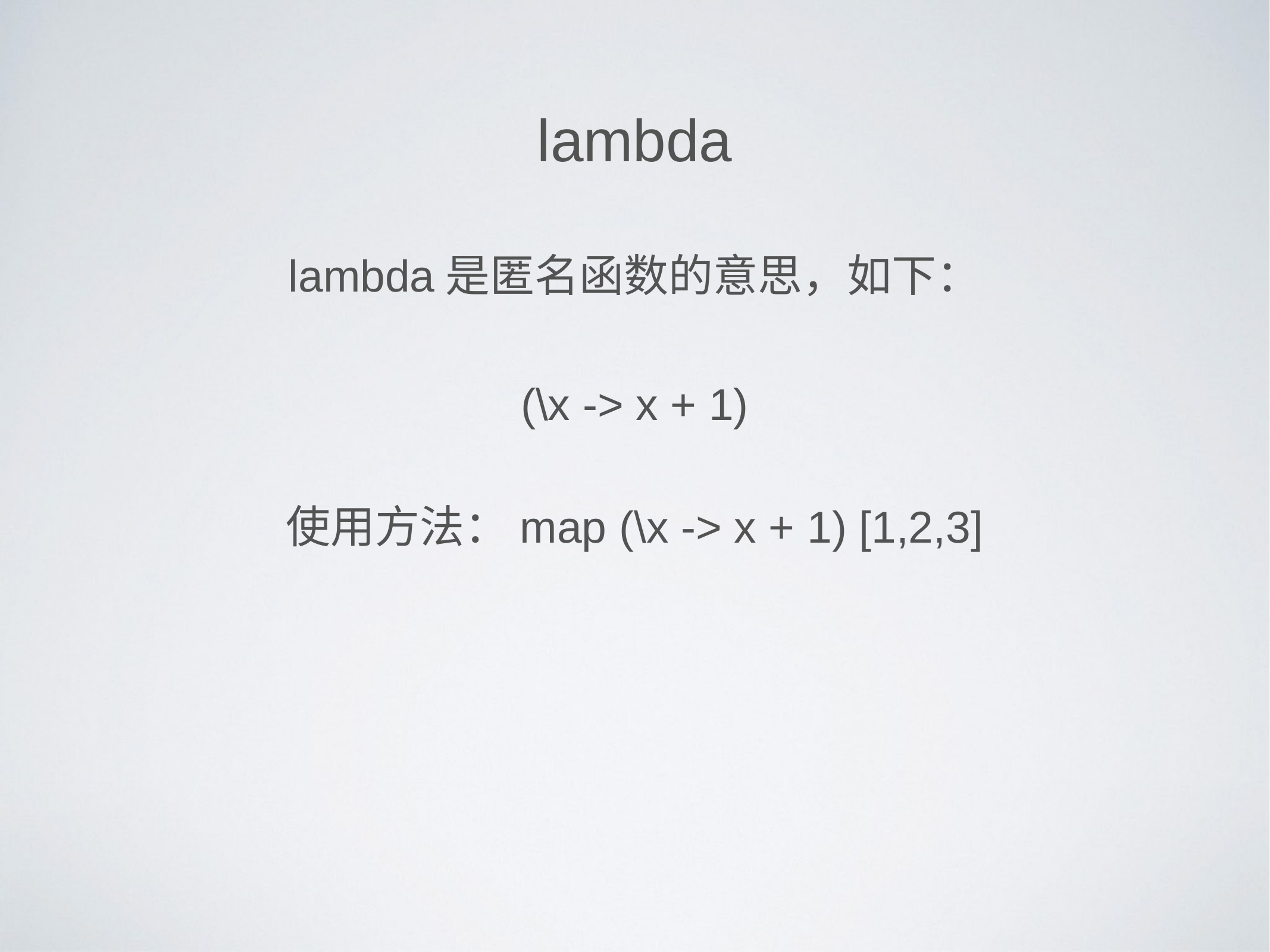

lambda
lambda是匿名函数的意思，如下：
(\x -> x + 1)
使用方法：map (\x -> x + 1) [1,2,3]